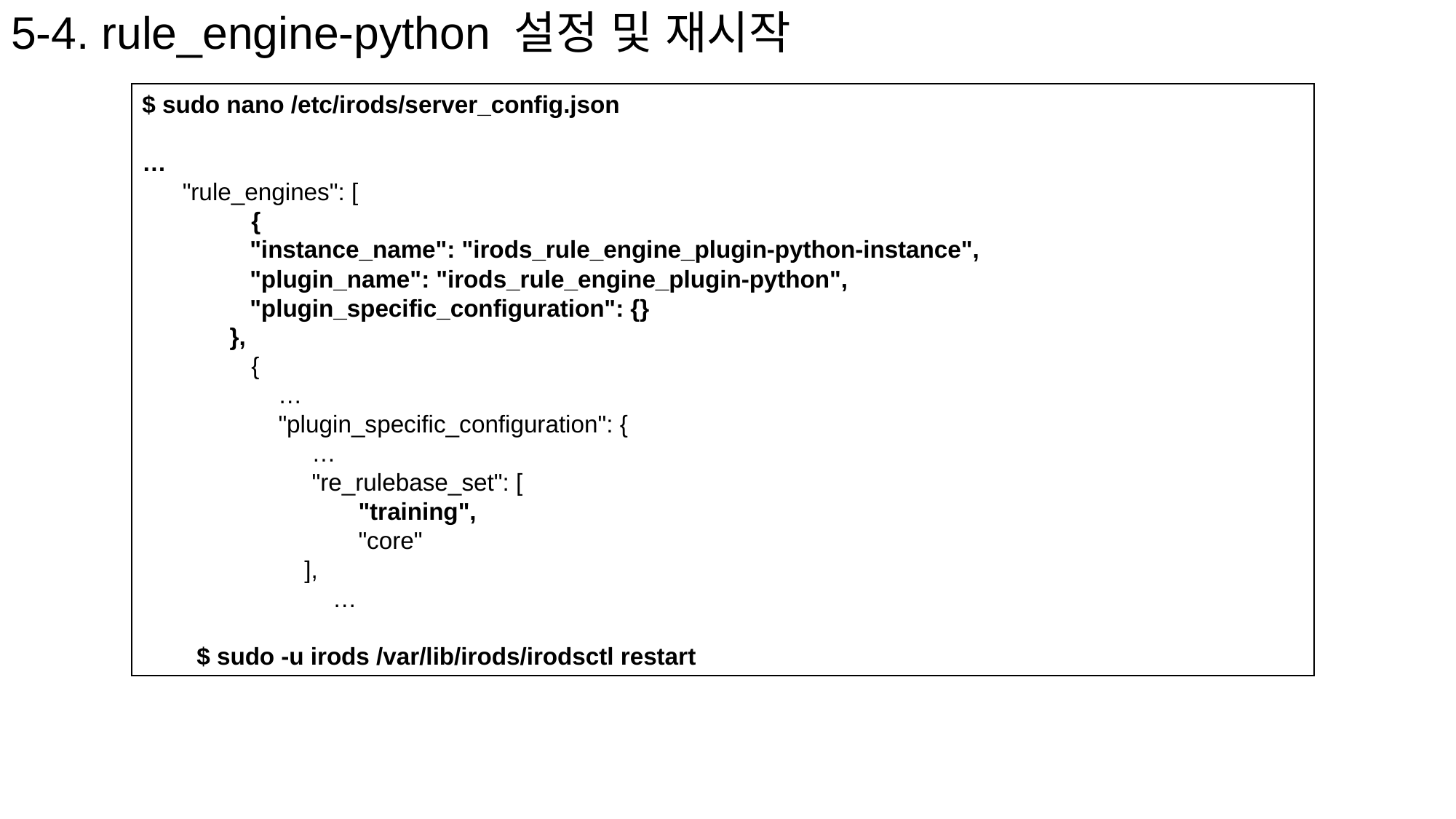

# 5-4. rule_engine-python 설정 및 재시작
$ sudo nano /etc/irods/server_config.json

…
      "rule_engines": [
	{
                "instance_name": "irods_rule_engine_plugin-python-instance",
                "plugin_name": "irods_rule_engine_plugin-python",
                "plugin_specific_configuration": {}
             },
	{
	    …
	    "plugin_specific_configuration": {
	         …
	         "re_rulebase_set": [
                        "training",
                        "core"
                ],
	    …

$ sudo -u irods /var/lib/irods/irodsctl restart